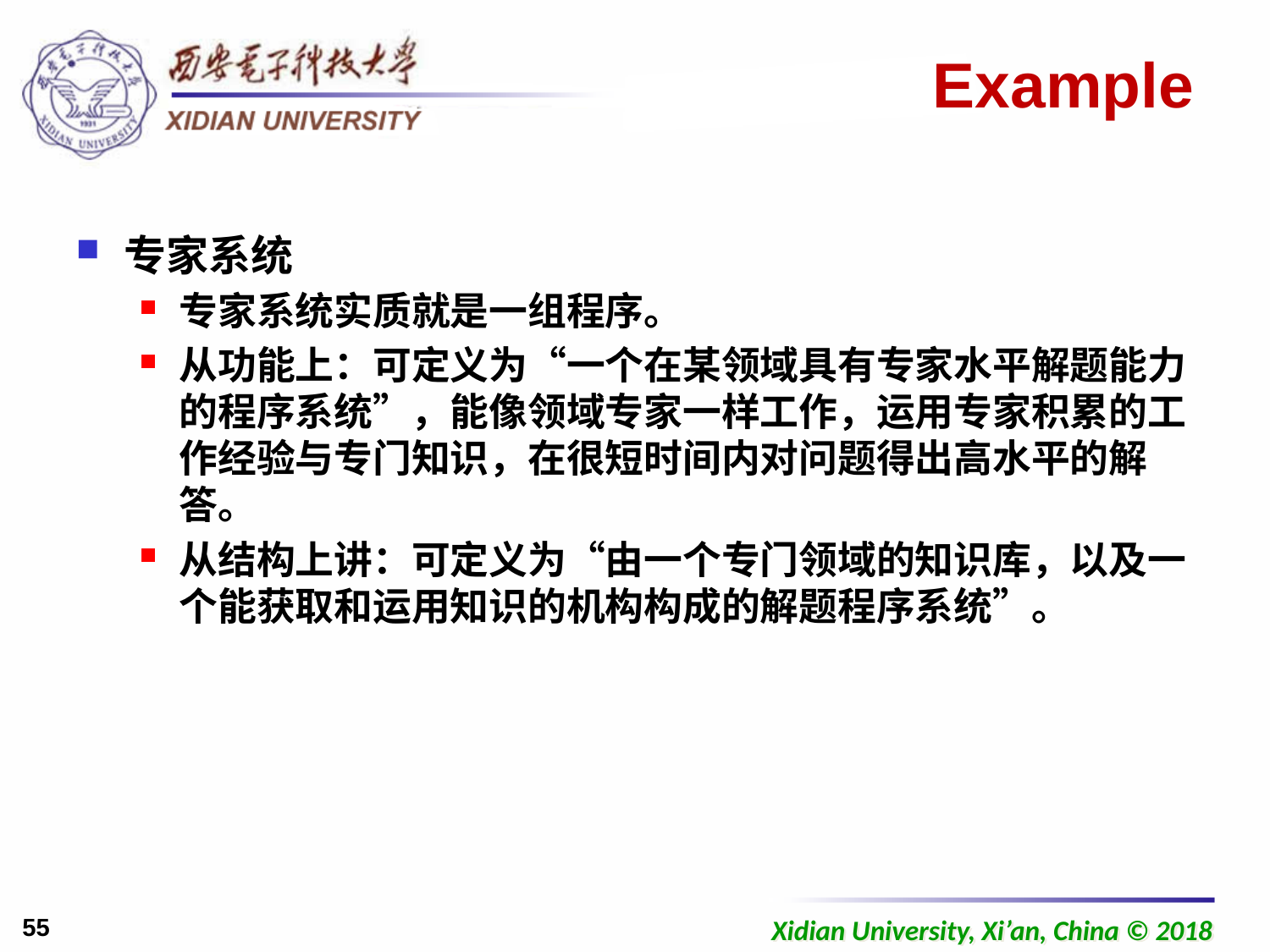

# Example
专家系统
专家系统实质就是一组程序。
从功能上：可定义为“一个在某领域具有专家水平解题能力的程序系统”，能像领域专家一样工作，运用专家积累的工作经验与专门知识，在很短时间内对问题得出高水平的解答。
从结构上讲：可定义为“由一个专门领域的知识库，以及一个能获取和运用知识的机构构成的解题程序系统”。